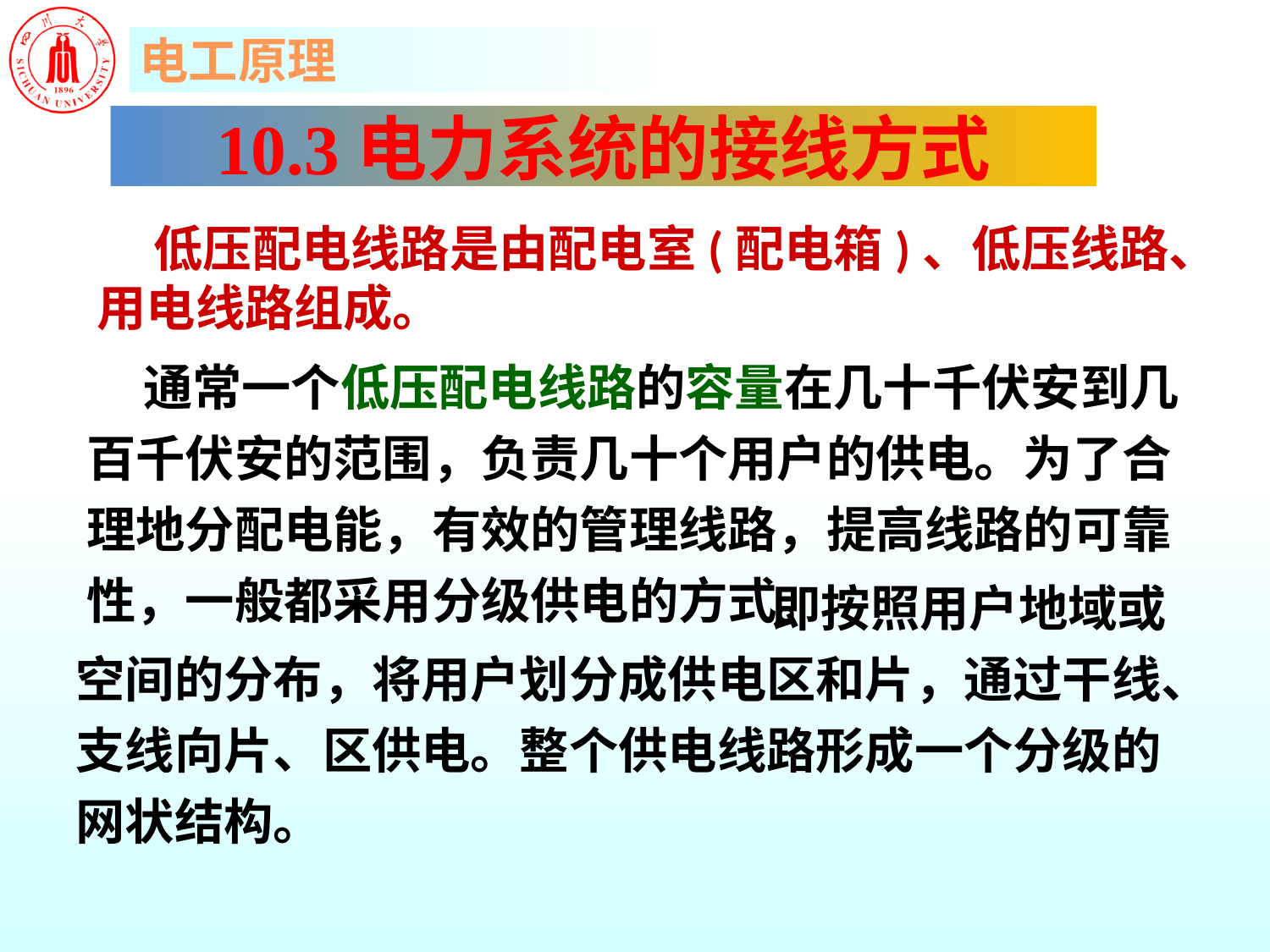

10.3电力系统的接线方式
    低压配电线路是由配电室(配电箱)、低压线路、
用电线路组成。

    通常一个低压配电线路的容量在几十千伏安到几百千伏安的范围，负责几十个用户的供电。为了合理地分配电能，有效的管理线路，提高线路的可靠性，一般都采用分级供电的方式。
                                                             即按照用户地域或空间的分布，将用户划分成供电区和片，通过干线、支线向片、区供电。整个供电线路形成一个分级的网状结构。